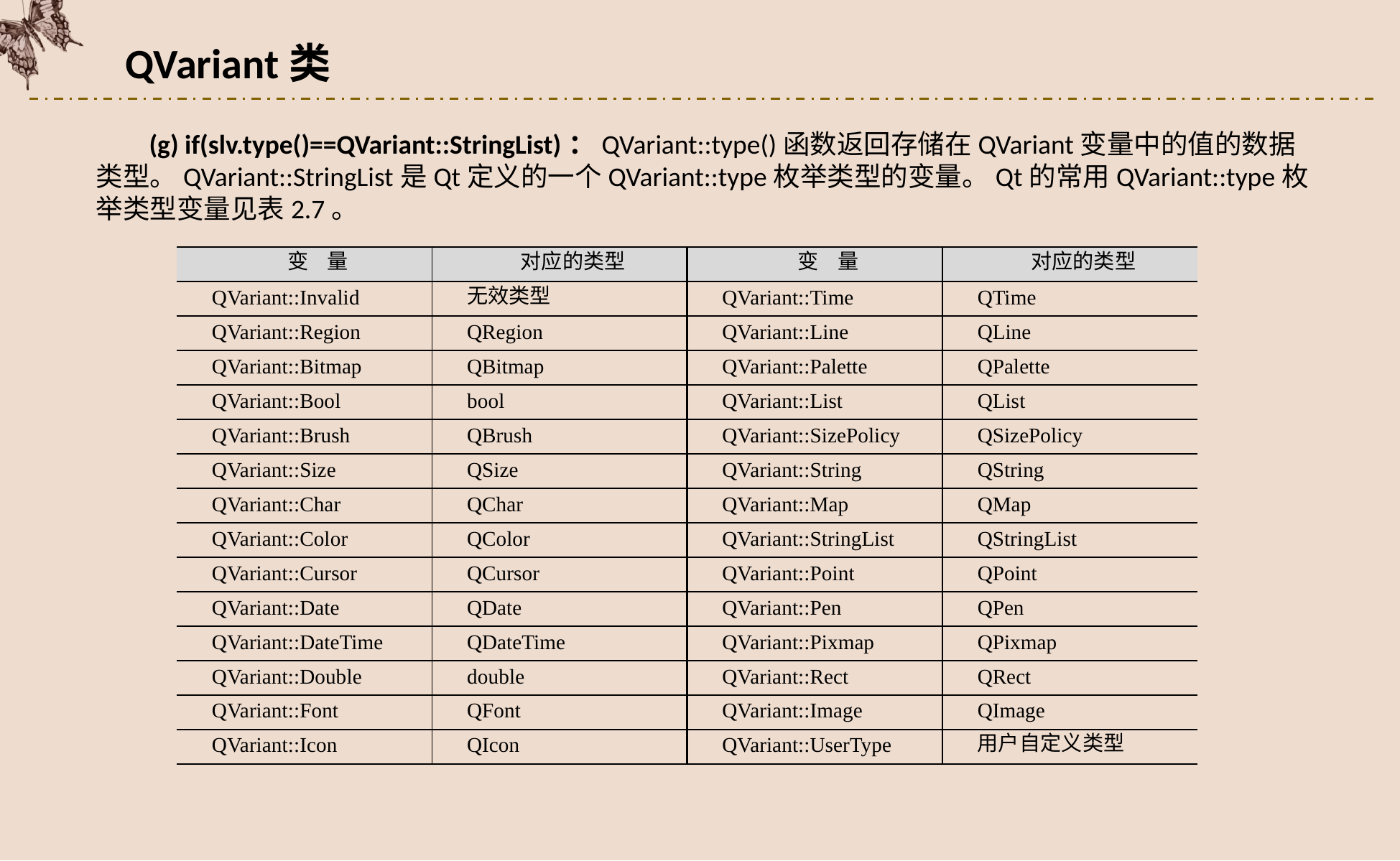

QVariant类
(g) if(slv.type()==QVariant::StringList)：QVariant::type()函数返回存储在QVariant变量中的值的数据类型。QVariant::StringList是Qt定义的一个QVariant::type枚举类型的变量。Qt的常用QVariant::type枚举类型变量见表2.7。
| 变 量 | 对应的类型 | 变 量 | 对应的类型 |
| --- | --- | --- | --- |
| QVariant::Invalid | 无效类型 | QVariant::Time | QTime |
| QVariant::Region | QRegion | QVariant::Line | QLine |
| QVariant::Bitmap | QBitmap | QVariant::Palette | QPalette |
| QVariant::Bool | bool | QVariant::List | QList |
| QVariant::Brush | QBrush | QVariant::SizePolicy | QSizePolicy |
| QVariant::Size | QSize | QVariant::String | QString |
| QVariant::Char | QChar | QVariant::Map | QMap |
| QVariant::Color | QColor | QVariant::StringList | QStringList |
| QVariant::Cursor | QCursor | QVariant::Point | QPoint |
| QVariant::Date | QDate | QVariant::Pen | QPen |
| QVariant::DateTime | QDateTime | QVariant::Pixmap | QPixmap |
| QVariant::Double | double | QVariant::Rect | QRect |
| QVariant::Font | QFont | QVariant::Image | QImage |
| QVariant::Icon | QIcon | QVariant::UserType | 用户自定义类型 |